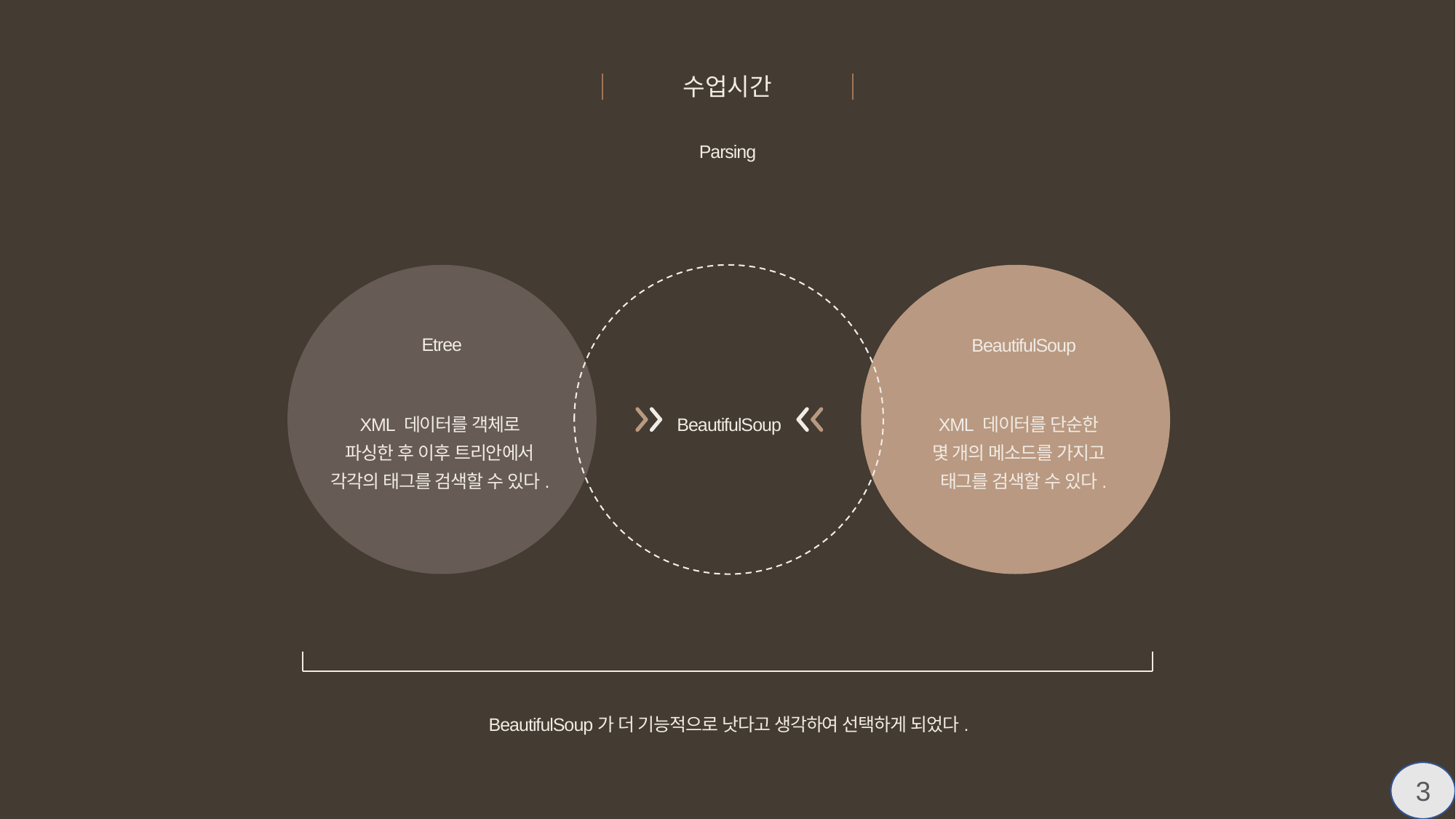

수업시간
Parsing

Etree
BeautifulSoup
XML 데이터를 단순한
몇 개의 메소드를 가지고
 태그를 검색할 수 있다.
XML 데이터를 객체로
파싱한 후 이후 트리안에서
각각의 태그를 검색할 수 있다.
BeautifulSoup
BeautifulSoup가 더 기능적으로 낫다고 생각하여 선택하게 되었다.

3